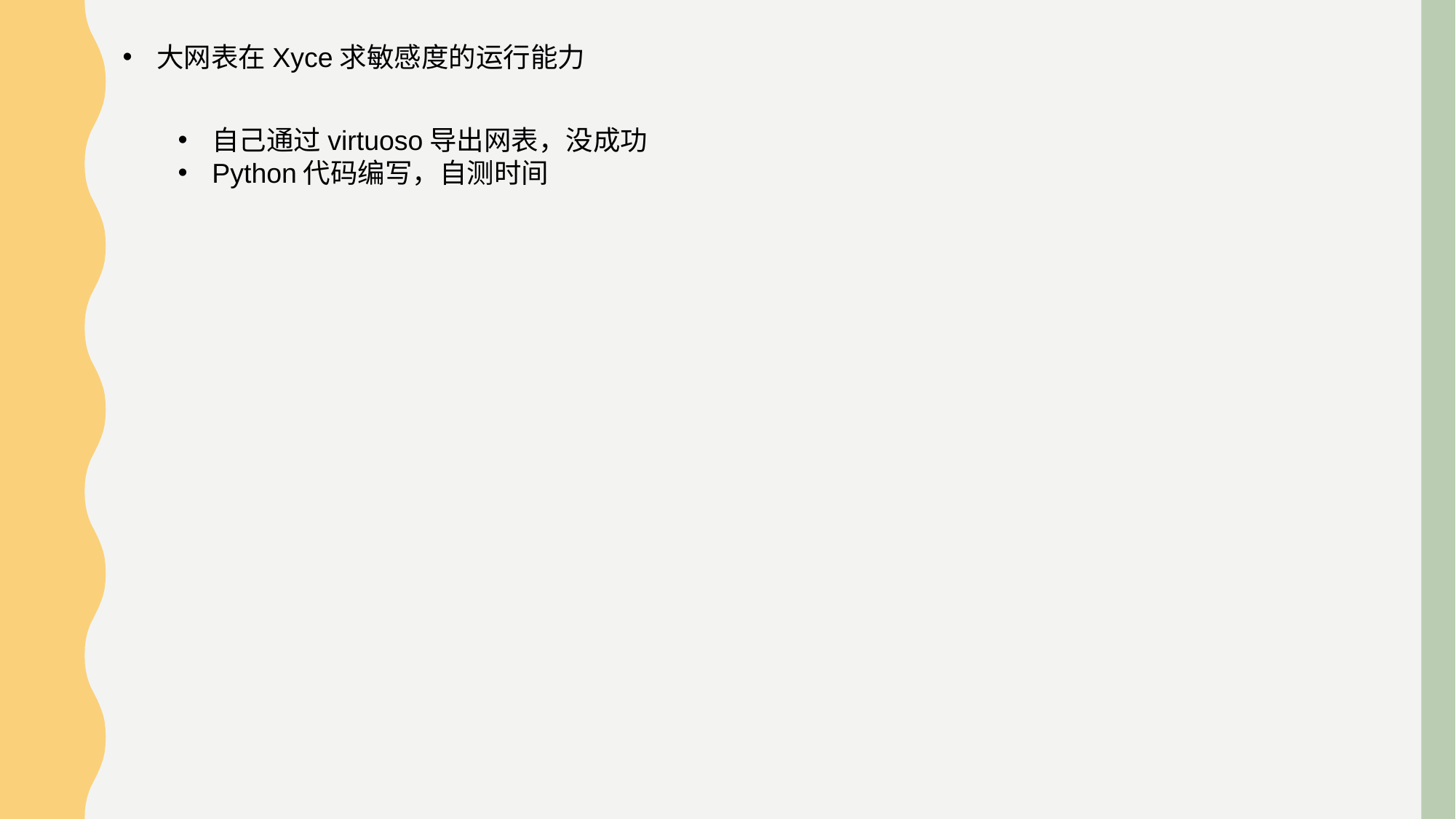

大网表在Xyce求敏感度的运行能力
自己通过virtuoso导出网表，没成功
Python代码编写，自测时间